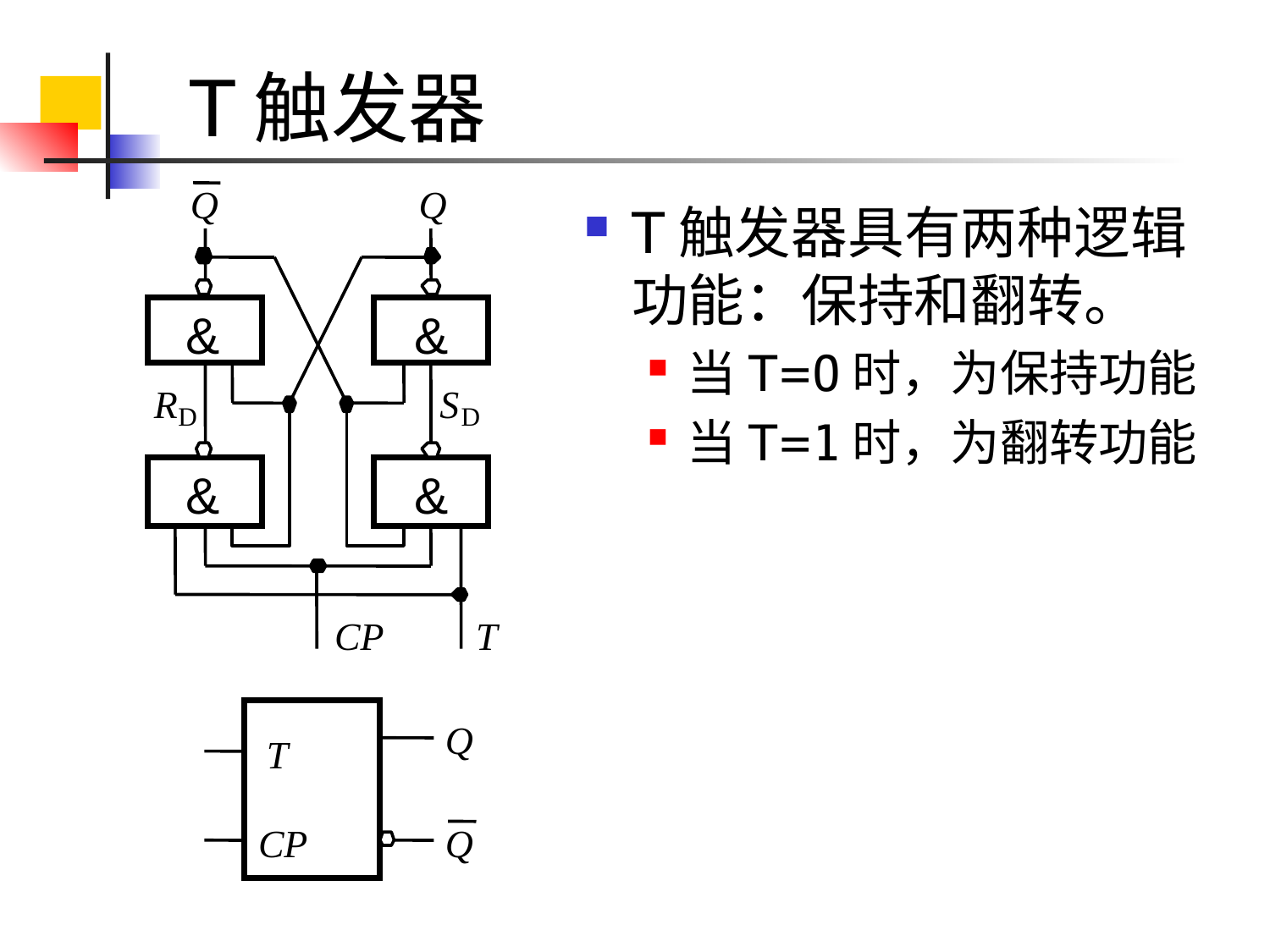

# T触发器
Q
Q

&
&

R
S

D
D

&
&

CP
T
T触发器具有两种逻辑功能：保持和翻转。
当T=0时，为保持功能
当T=1时，为翻转功能

Q

T

CP

Q